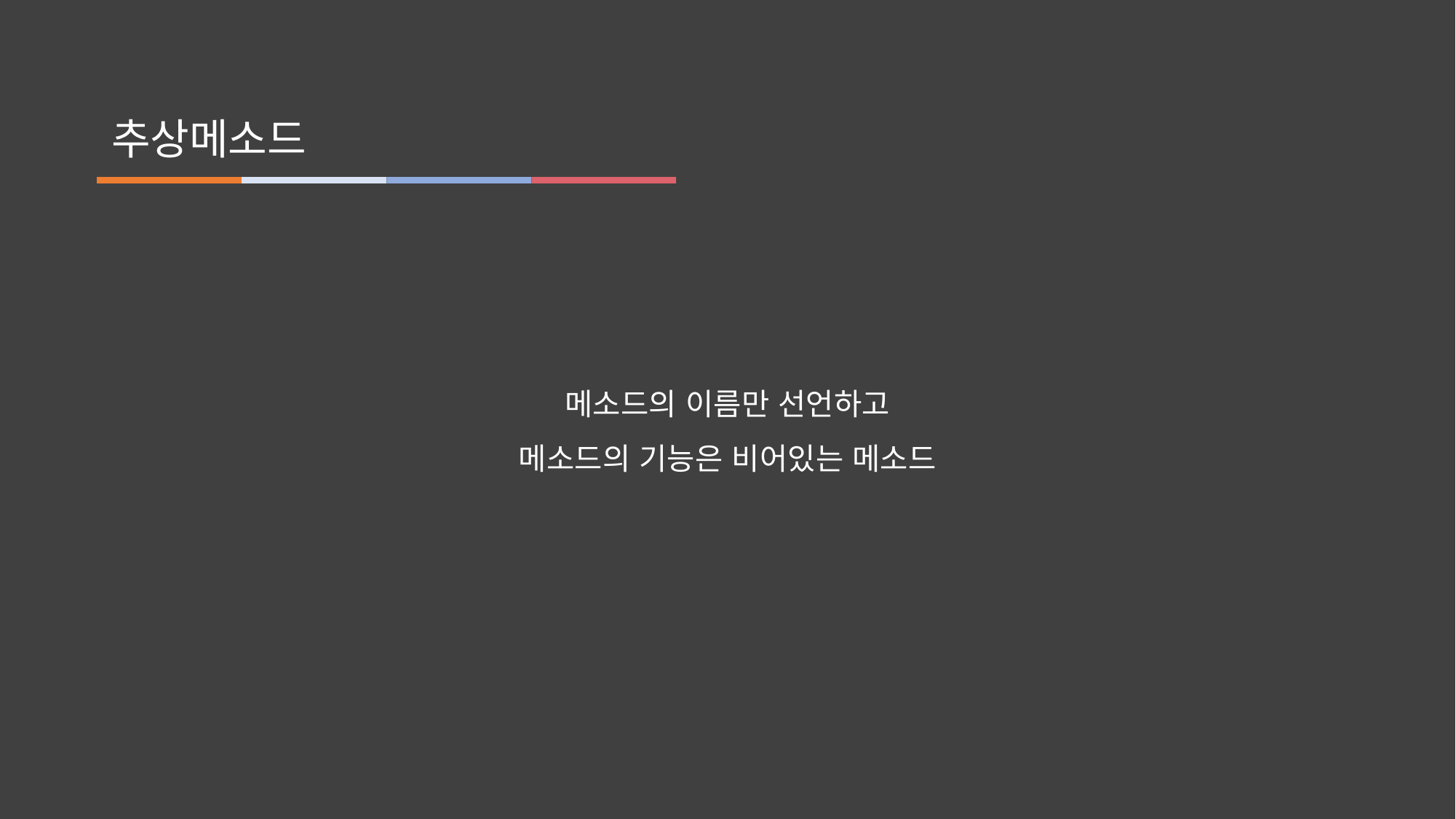

추상메소드

메소드의 이름만 선언하고
메소드의 기능은 비어있는 메소드